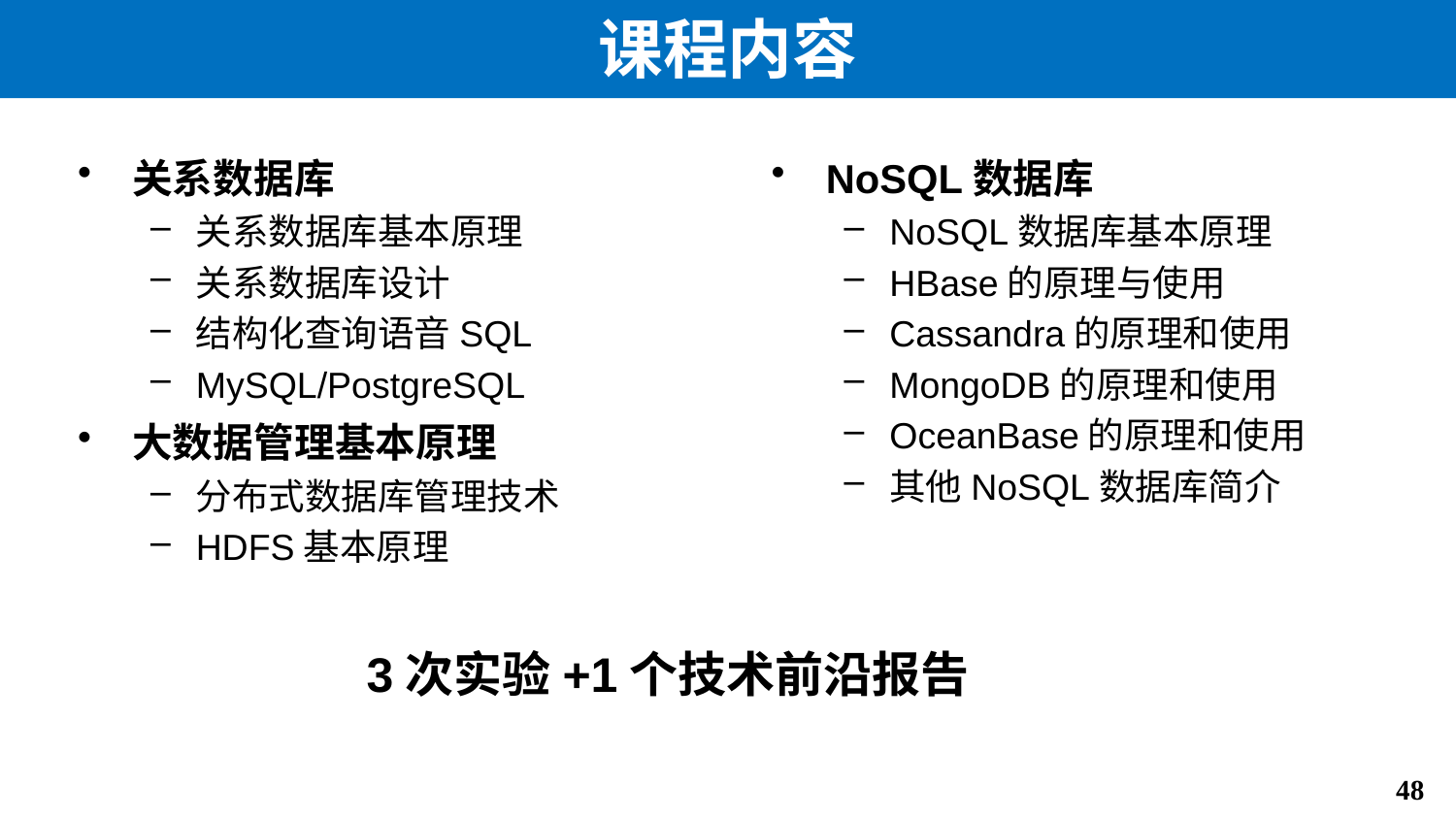

# 课程内容
关系数据库
关系数据库基本原理
关系数据库设计
结构化查询语音SQL
MySQL/PostgreSQL
大数据管理基本原理
分布式数据库管理技术
HDFS基本原理
NoSQL数据库
NoSQL数据库基本原理
HBase的原理与使用
Cassandra的原理和使用
MongoDB的原理和使用
OceanBase的原理和使用
其他NoSQL数据库简介

3次实验+1个技术前沿报告